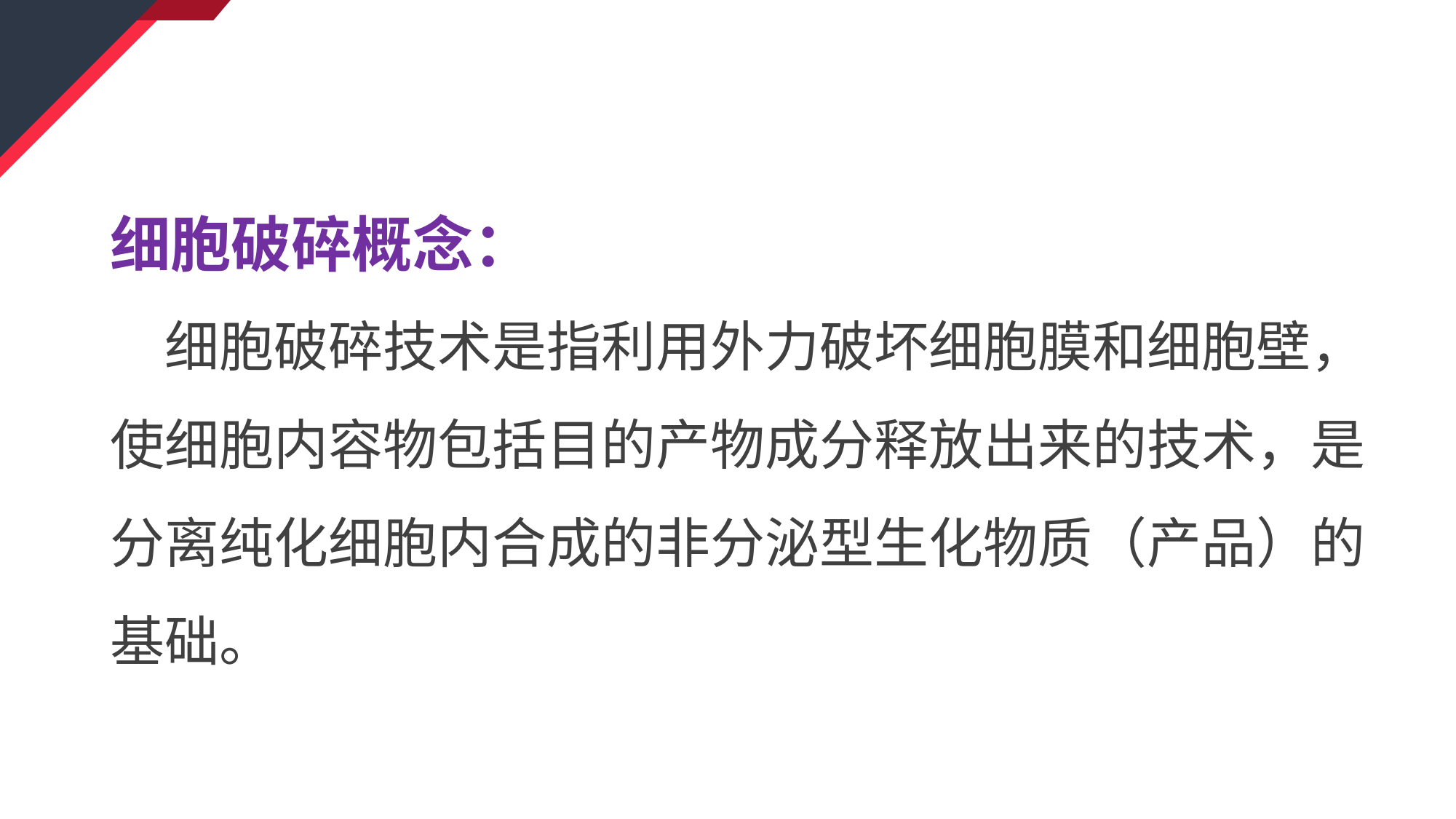

细胞破碎概念：
细胞破碎技术是指利用外力破坏细胞膜和细胞壁，使细胞内容物包括目的产物成分释放出来的技术，是分离纯化细胞内合成的非分泌型生化物质（产品）的基础。